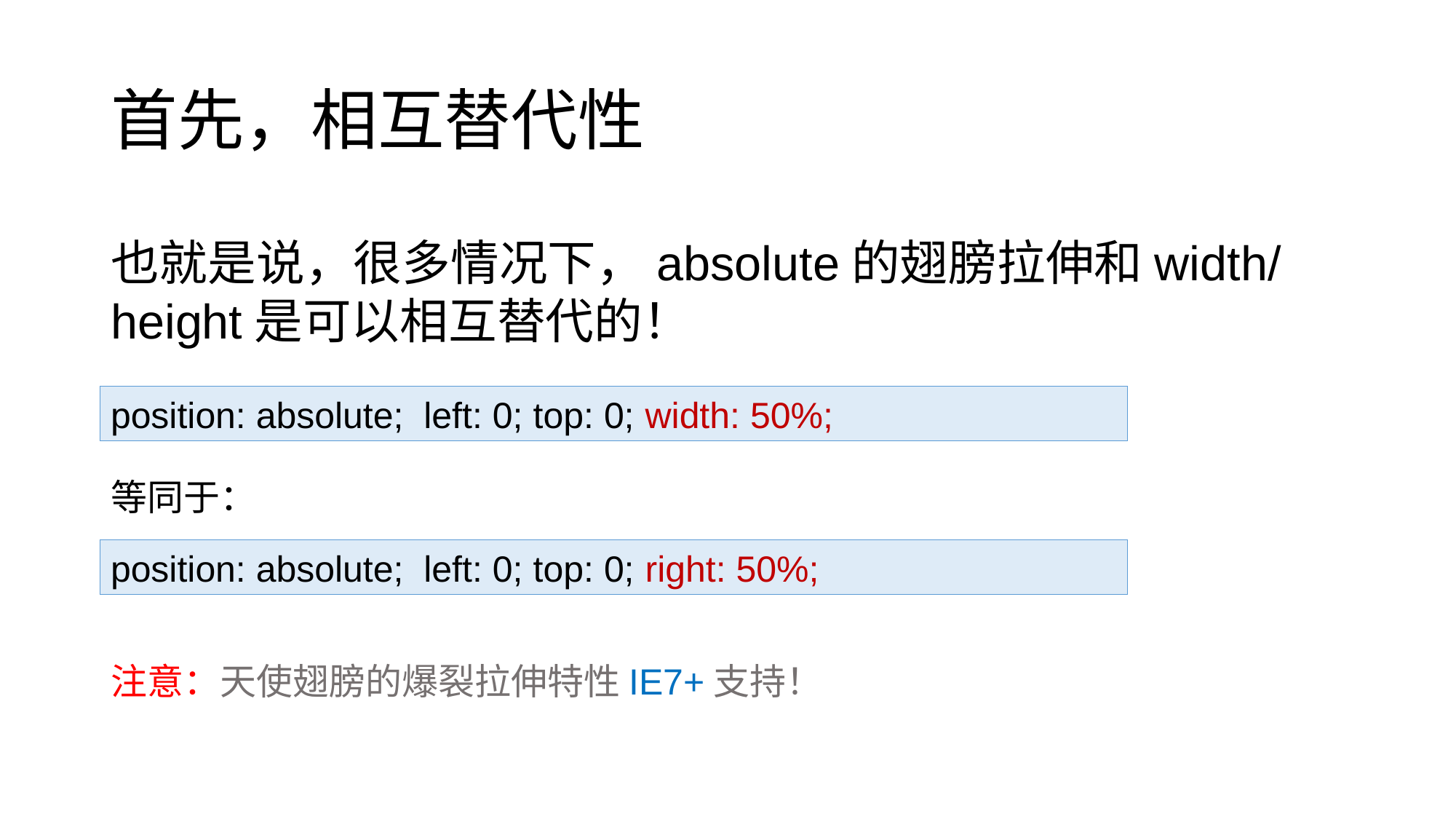

# 首先，相互替代性
也就是说，很多情况下，absolute的翅膀拉伸和width/height是可以相互替代的！
position: absolute;  left: 0; top: 0; width: 50%;
等同于：
position: absolute;  left: 0; top: 0; right: 50%;
注意：天使翅膀的爆裂拉伸特性IE7+支持！